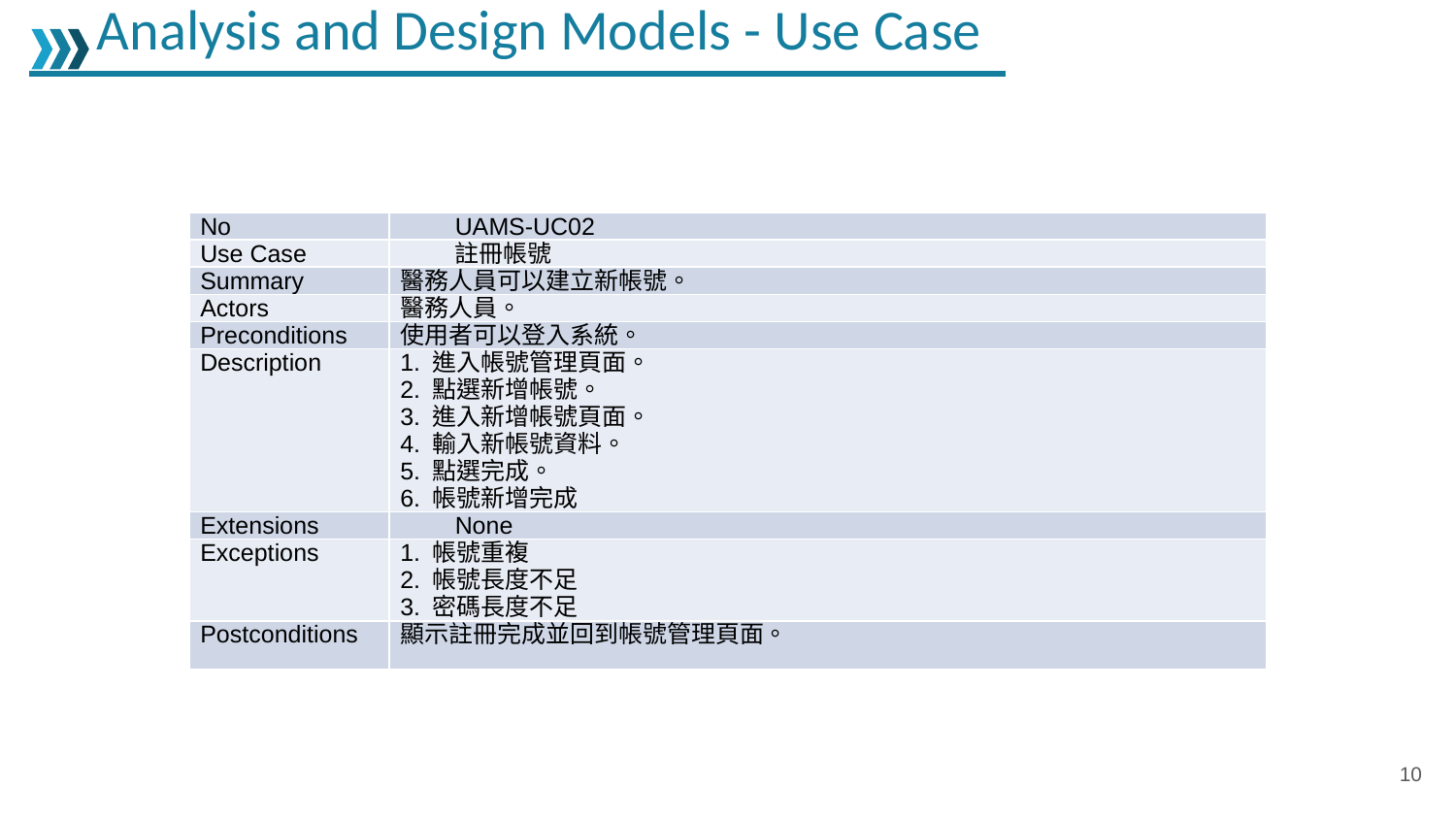

Analysis and Design Models - Use Case

| No | UAMS-UC02 |
| --- | --- |
| Use Case | 註冊帳號 |
| Summary | 醫務人員可以建立新帳號。 |
| Actors | 醫務人員。 |
| Preconditions | 使用者可以登入系統。 |
| Description | 1. 進入帳號管理頁面。 2. 點選新增帳號。 3. 進入新增帳號頁面。 4. 輸入新帳號資料。 5. 點選完成。 6. 帳號新增完成 |
| Extensions | None |
| Exceptions | 1. 帳號重複 2. 帳號長度不足 3. 密碼長度不足 |
| Postconditions | 顯示註冊完成並回到帳號管理頁面。 |
10